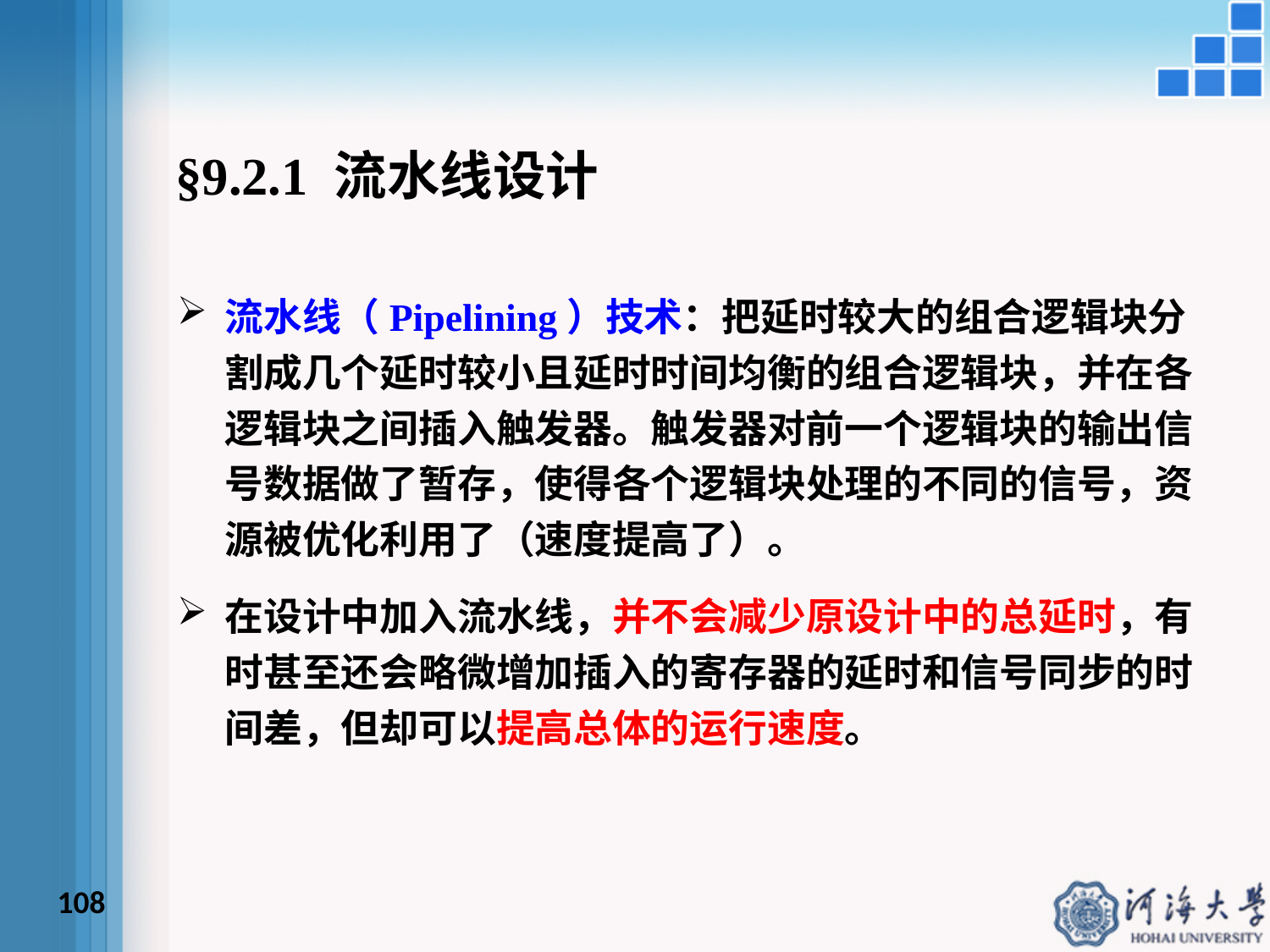

§9.2.1 流水线设计
流水线（Pipelining）技术：把延时较大的组合逻辑块分割成几个延时较小且延时时间均衡的组合逻辑块，并在各逻辑块之间插入触发器。触发器对前一个逻辑块的输出信号数据做了暂存，使得各个逻辑块处理的不同的信号，资源被优化利用了（速度提高了）。
在设计中加入流水线，并不会减少原设计中的总延时，有时甚至还会略微增加插入的寄存器的延时和信号同步的时间差，但却可以提高总体的运行速度。
108